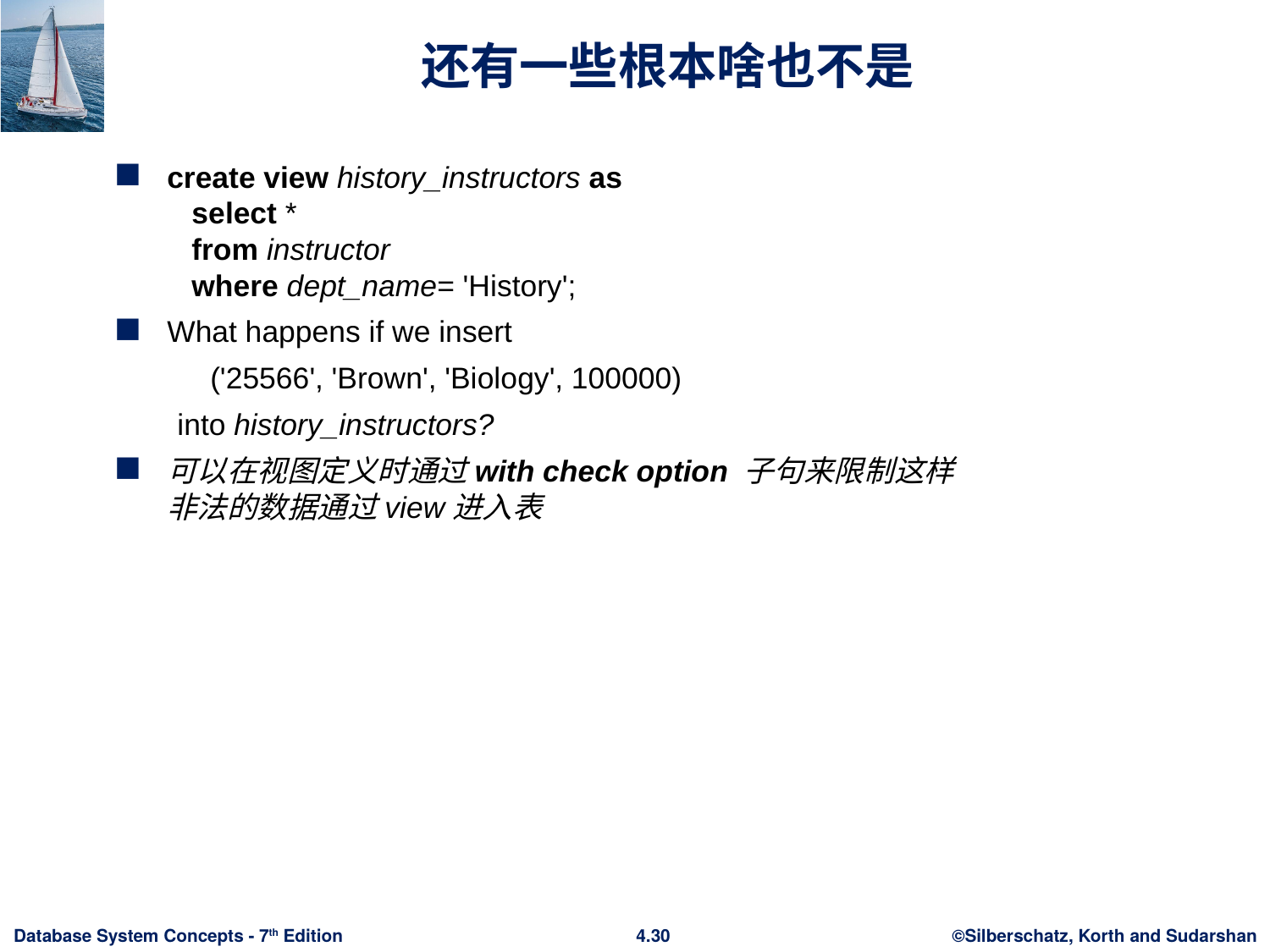

# 还有一些根本啥也不是
create view history_instructors as
   select *
   from instructor
   where dept_name= 'History';
What happens if we insert
           ('25566', 'Brown', 'Biology', 100000)
       into history_instructors?
可以在视图定义时通过with check option 子句来限制这样非法的数据通过view进入表